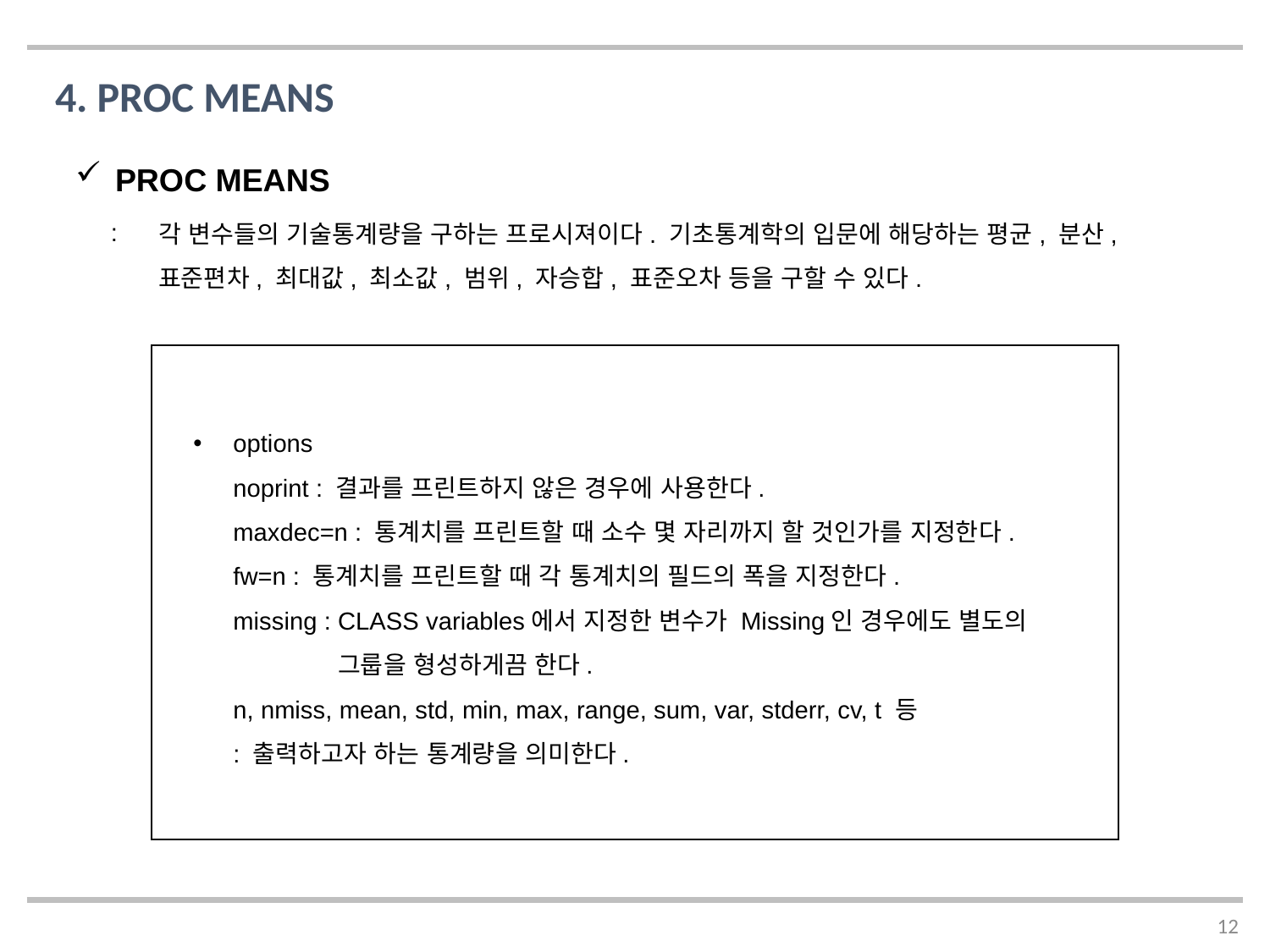

4. PROC MEANS
PROC MEANS
각 변수들의 기술통계량을 구하는 프로시져이다. 기초통계학의 입문에 해당하는 평균, 분산, 표준편차, 최대값, 최소값, 범위, 자승합, 표준오차 등을 구할 수 있다.

options
noprint : 결과를 프린트하지 않은 경우에 사용한다.
maxdec=n : 통계치를 프린트할 때 소수 몇 자리까지 할 것인가를 지정한다.
fw=n : 통계치를 프린트할 때 각 통계치의 필드의 폭을 지정한다.
missing : CLASS variables에서 지정한 변수가 Missing인 경우에도 별도의
               그룹을 형성하게끔 한다.
n, nmiss, mean, std, min, max, range, sum, var, stderr, cv, t 등
: 출력하고자 하는 통계량을 의미한다.